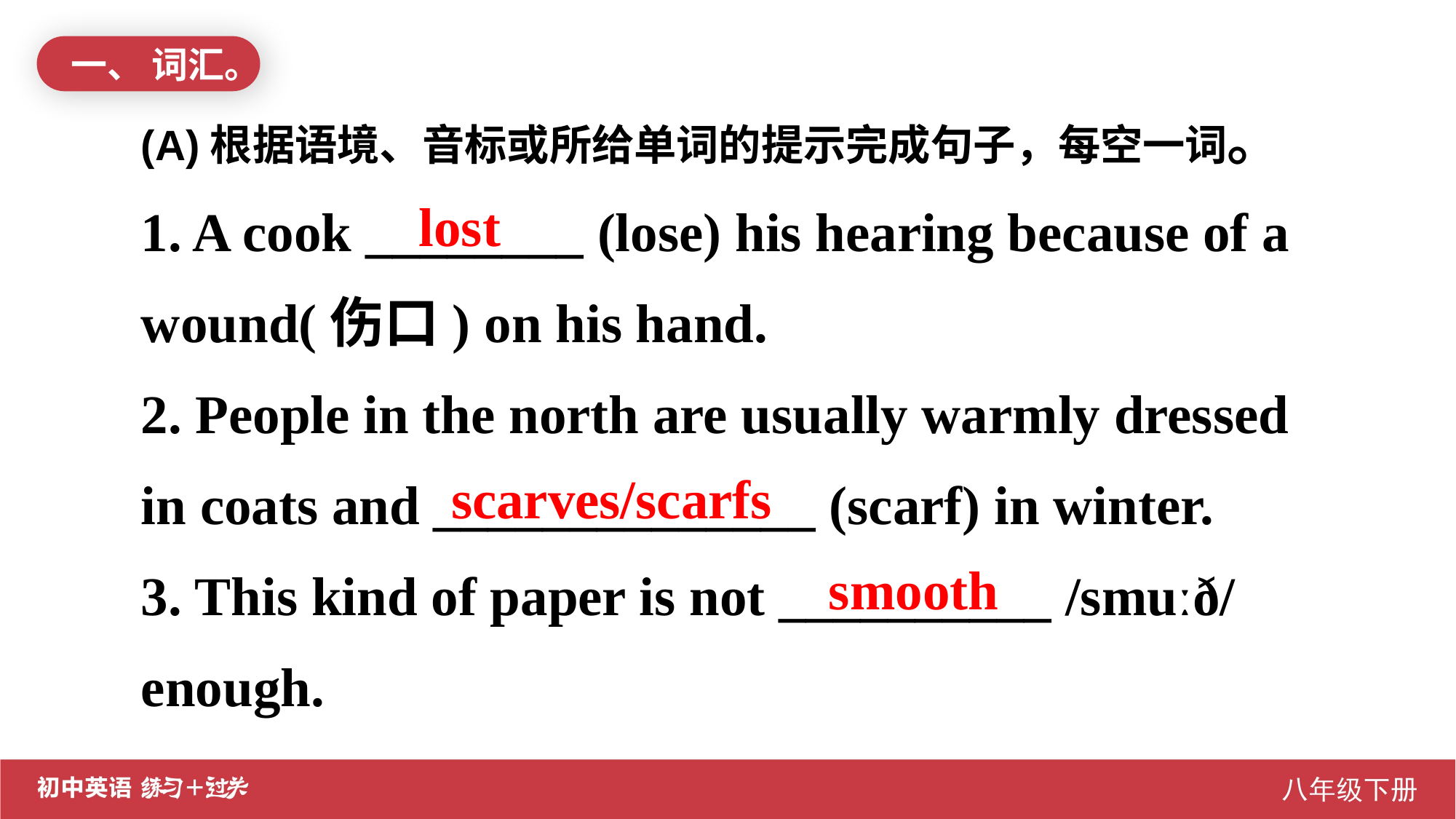

一、 词汇。
(A)根据语境、音标或所给单词的提示完成句子，每空一词。
1. A cook ________ (lose) his hearing because of a wound(伤口) on his hand.
2. People in the north are usually warmly dressed in coats and ______________ (scarf) in winter.
3. This kind of paper is not __________ /smuːð/ enough.
lost
scarves/scarfs
smooth